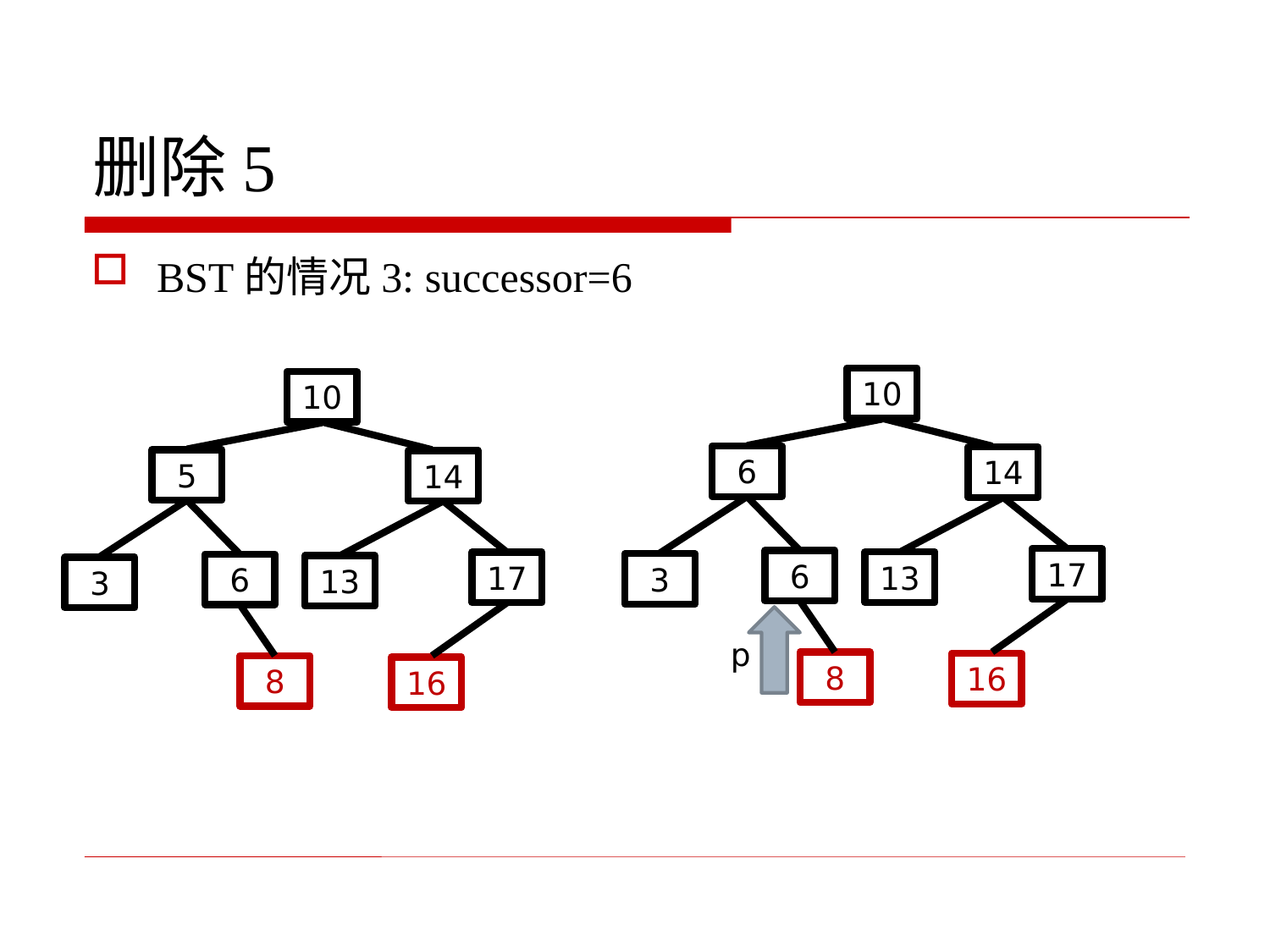

# 删除5
BST的情况3: successor=6

10
6
14
17
6
13
3
8
16
10
5
14
17
6
13
3
8
16

p